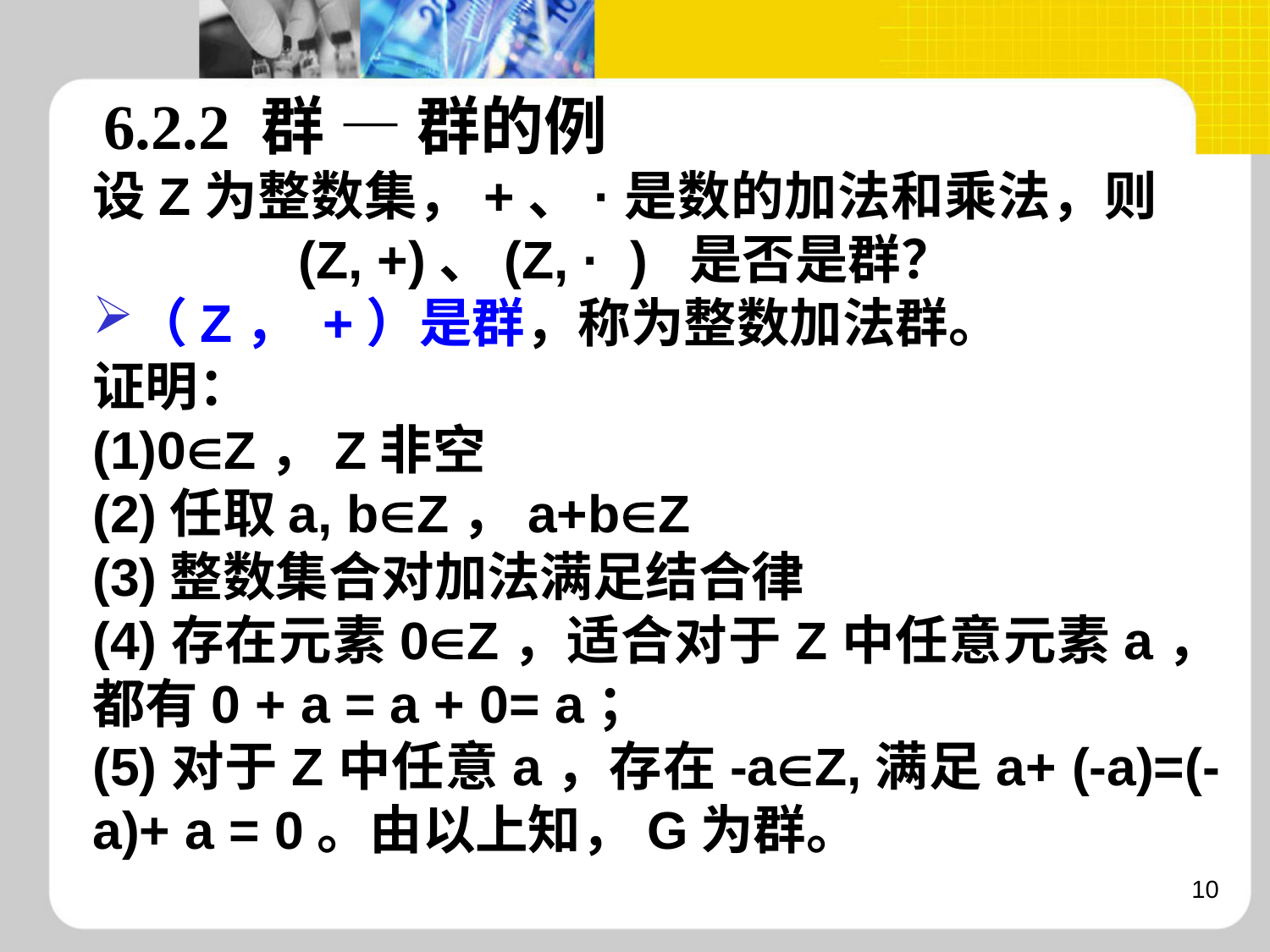

6.2.2 群 — 群的例
设Z为整数集，+、·是数的加法和乘法，则                      (Z, +)、(Z, ·  )  是否是群？
（Z， +）是群，称为整数加法群。
证明：
(1)0∈Z，Z非空
(2)任取a, b∈Z，a+b∈Z
(3)整数集合对加法满足结合律
(4)存在元素0∈Z，适合对于Z中任意元素a，都有0 + a = a + 0= a；
(5)对于Z中任意a，存在-a∈Z,满足a+ (-a)=(-a)+ a = 0。由以上知，G为群。

10